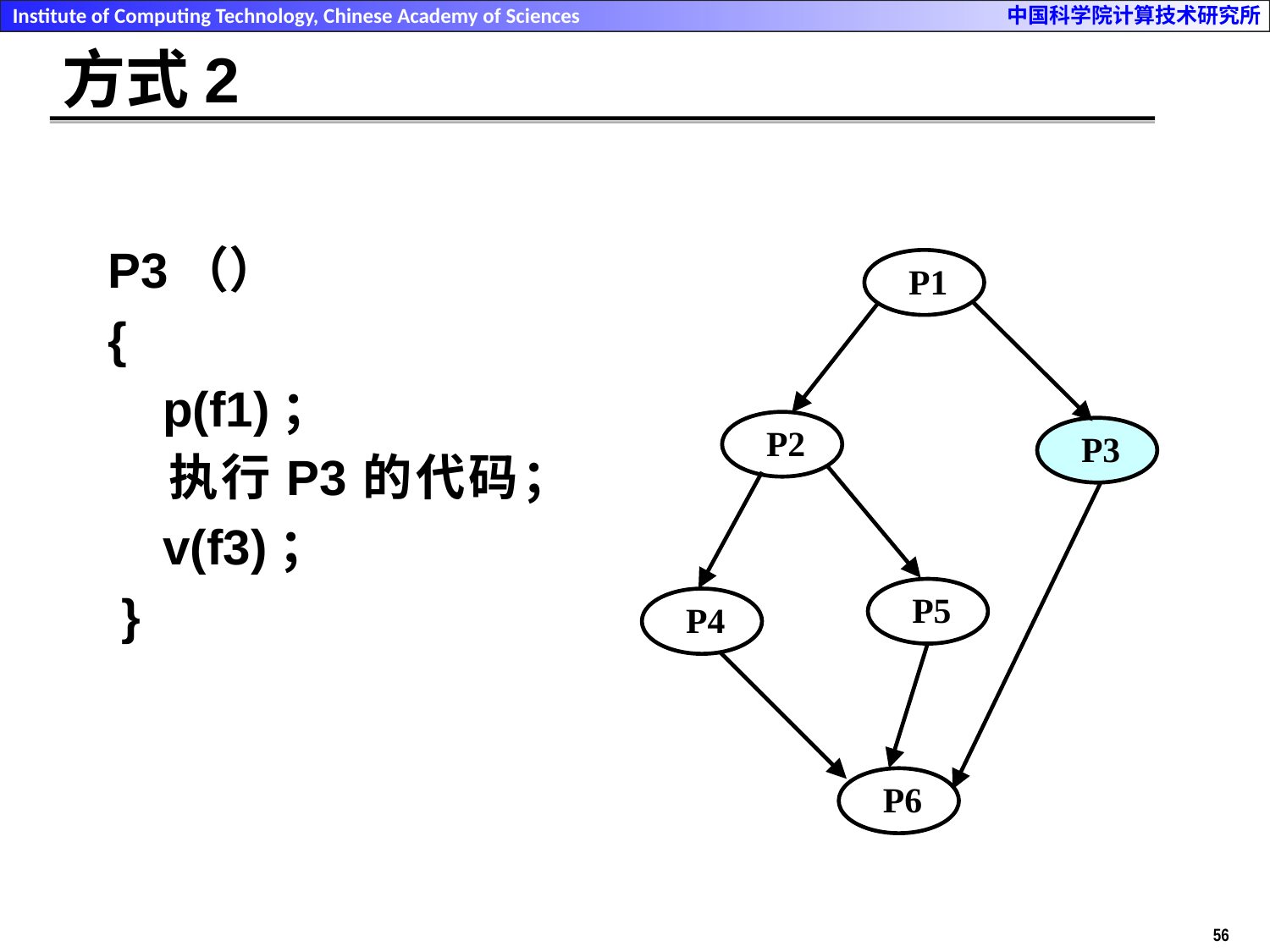

# 方式2
P3（）
{
    p(f1)；
   执行P3的代码；
    v(f3)；
 }
   P1

   P2
   P3

   P5
   P4

   P6